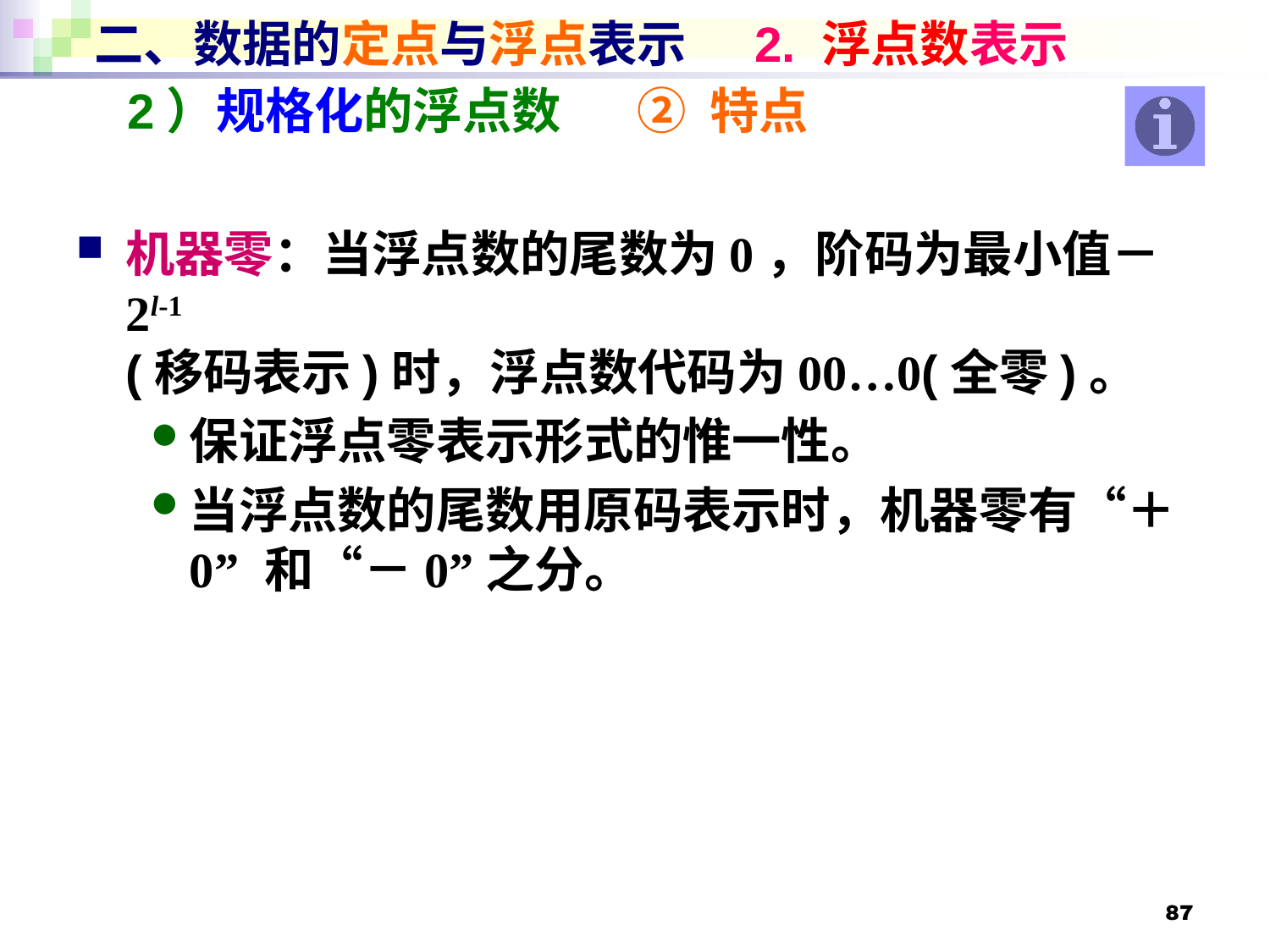

# 二、数据的定点与浮点表示     2. 浮点数表示
2）规格化的浮点数
② 特点

机器零：当浮点数的尾数为0，阶码为最小值－2l-1
(移码表示)时，浮点数代码为00…0(全零)。
保证浮点零表示形式的惟一性。
当浮点数的尾数用原码表示时，机器零有“＋0” 和“－0”之分。
87